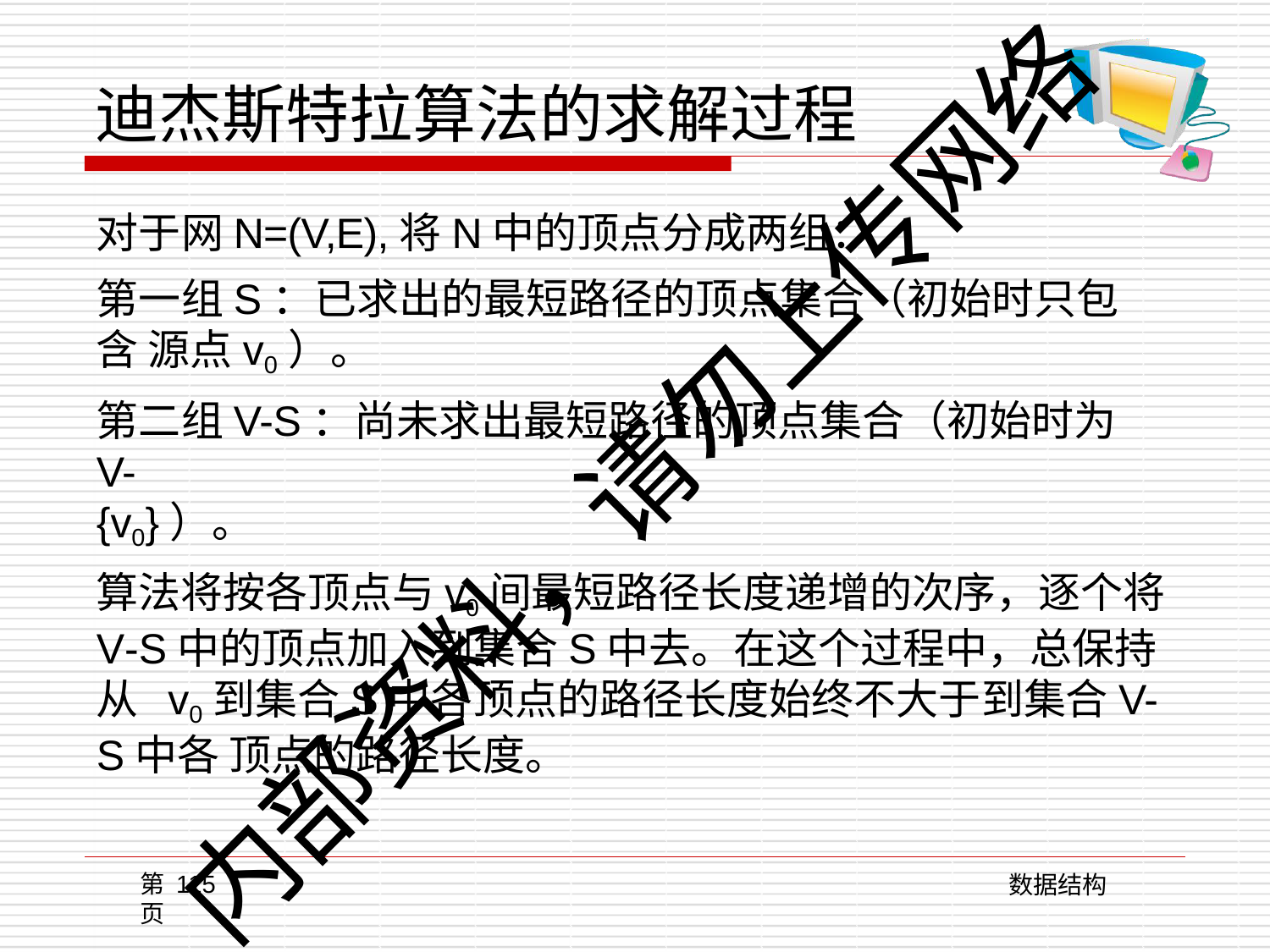

# 迪杰斯特拉算法的求解过程

对于网N=(V,E),将N中的顶点分成两组：
第一组S：已求出的最短路径的顶点集合（初始时只包含 源点v0）。
第二组V-S：尚未求出最短路径的顶点集合（初始时为V-
{v0}）。
算法将按各顶点与v0间最短路径长度递增的次序，逐个将 V-S中的顶点加入到集合S中去。在这个过程中，总保持从  v0到集合S中各顶点的路径长度始终不大于到集合V-S中各 顶点的路径长度。
内部资料，请勿上传网络

第 115 页
数据结构